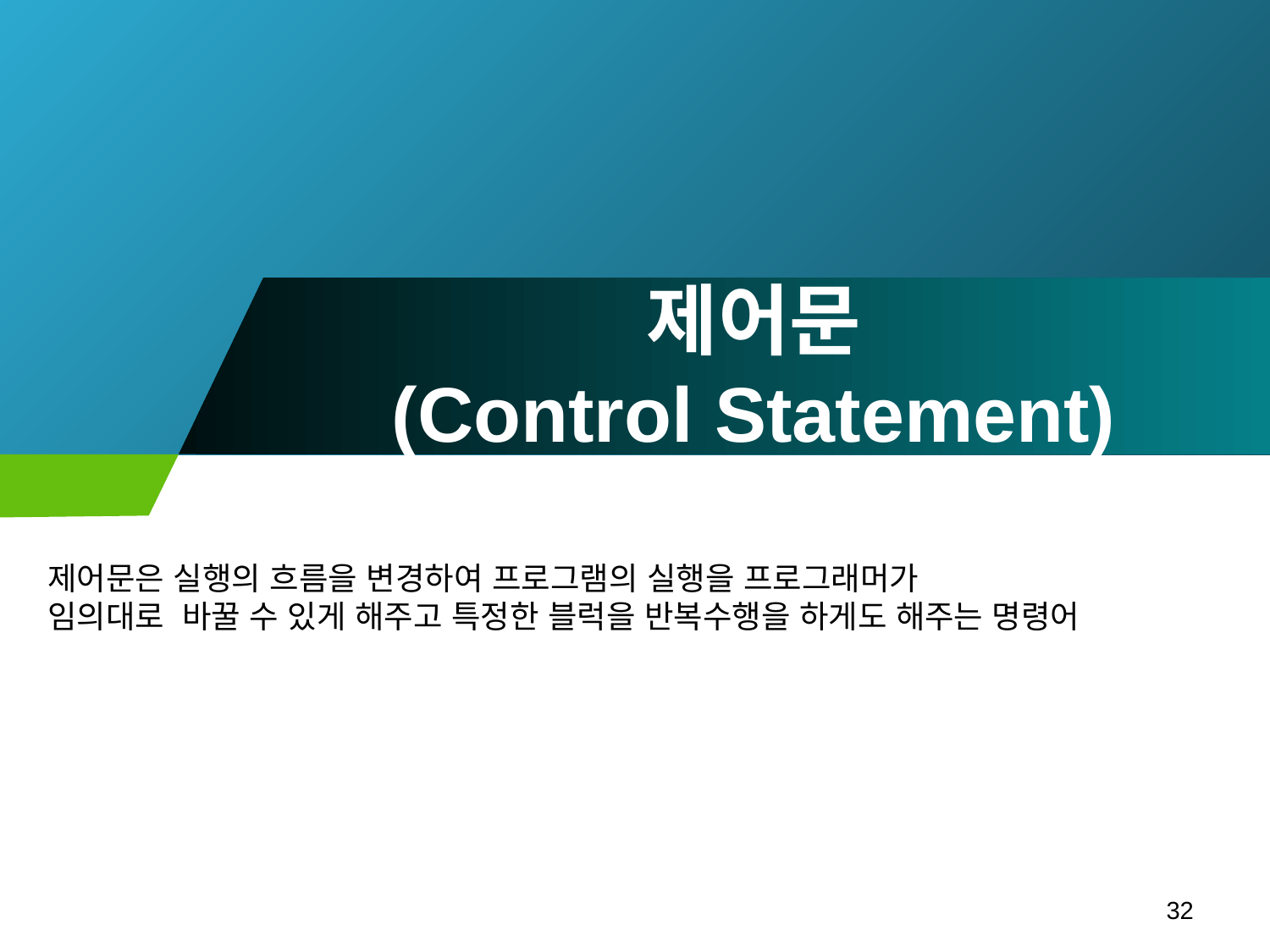

# 제어문 (Control Statement)
제어문은 실행의 흐름을 변경하여 프로그램의 실행을 프로그래머가
임의대로  바꿀 수 있게 해주고 특정한 블럭을 반복수행을 하게도 해주는 명령어
32